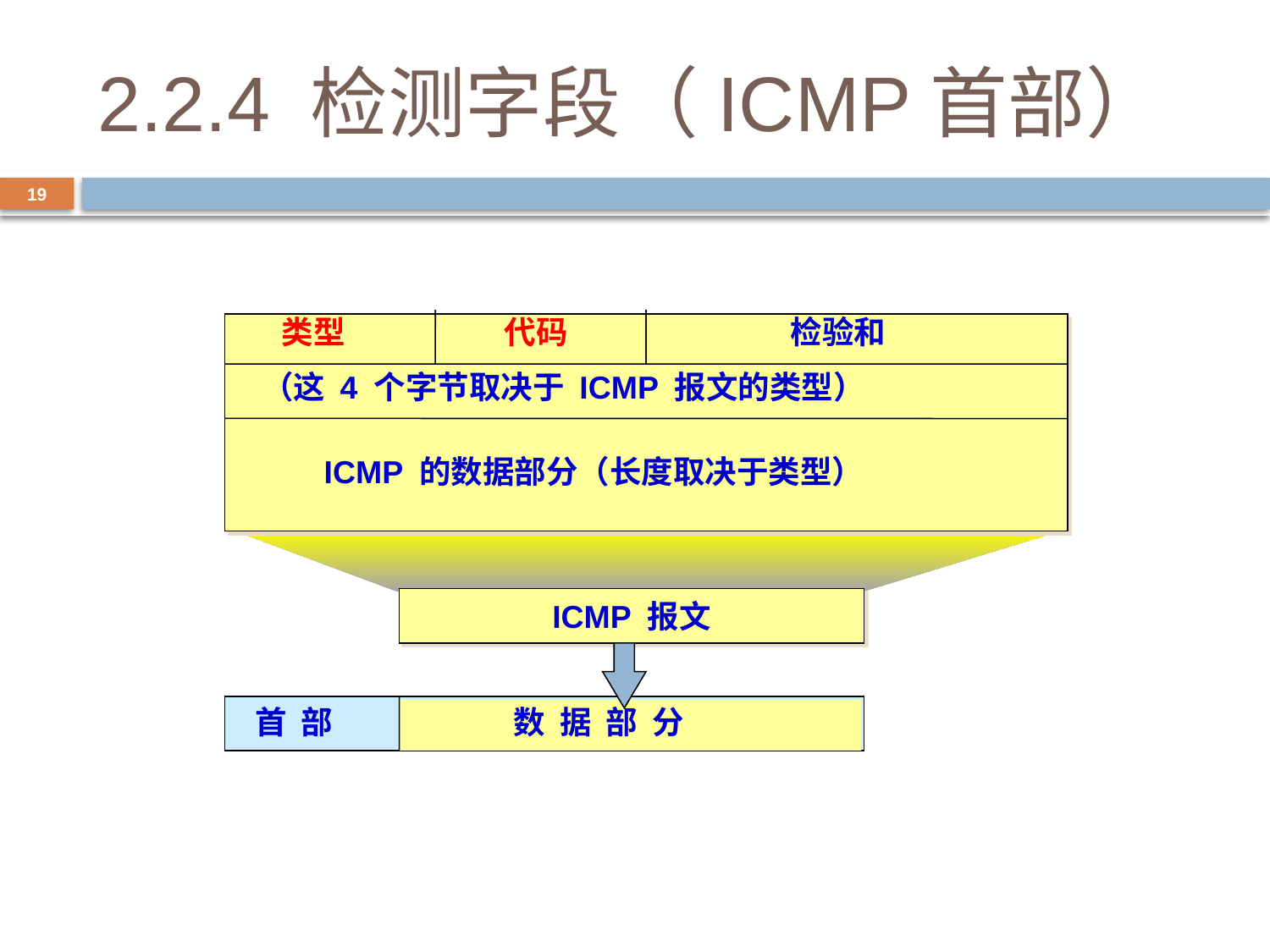

# 2.2.4 检测字段（ICMP首部）
19

类型
代码
检验和

（这 4 个字节取决于 ICMP 报文的类型）
ICMP 的数据部分（长度取决于类型）

ICMP 报文

首  部
数  据  部  分